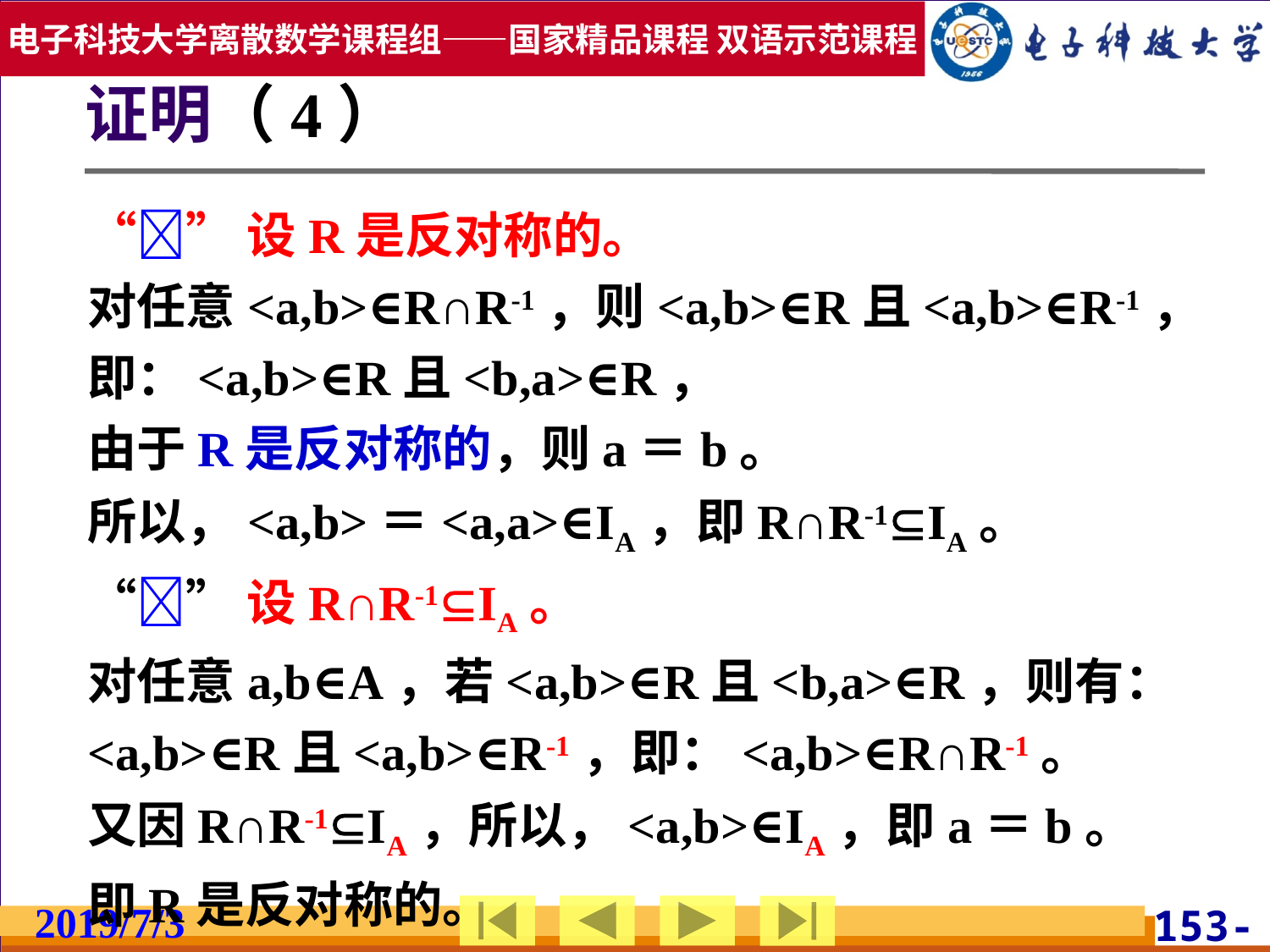

# 证明（4）
“⇒”设R是反对称的。
对任意<a,b>∈R∩R-1，则<a,b>∈R且<a,b>∈R-1，
即：<a,b>∈R且<b,a>∈R，
由于R是反对称的，则a＝b。
所以，<a,b>＝<a,a>∈IA，即R∩R-1⊆IA。
“⇐”设R∩R-1⊆IA。
对任意a,b∈A，若<a,b>∈R且<b,a>∈R，则有：
<a,b>∈R且<a,b>∈R-1，即：<a,b>∈R∩R-1。
又因R∩R-1⊆IA，所以，<a,b>∈IA，即a＝b。
即R是反对称的。
2019/7/3